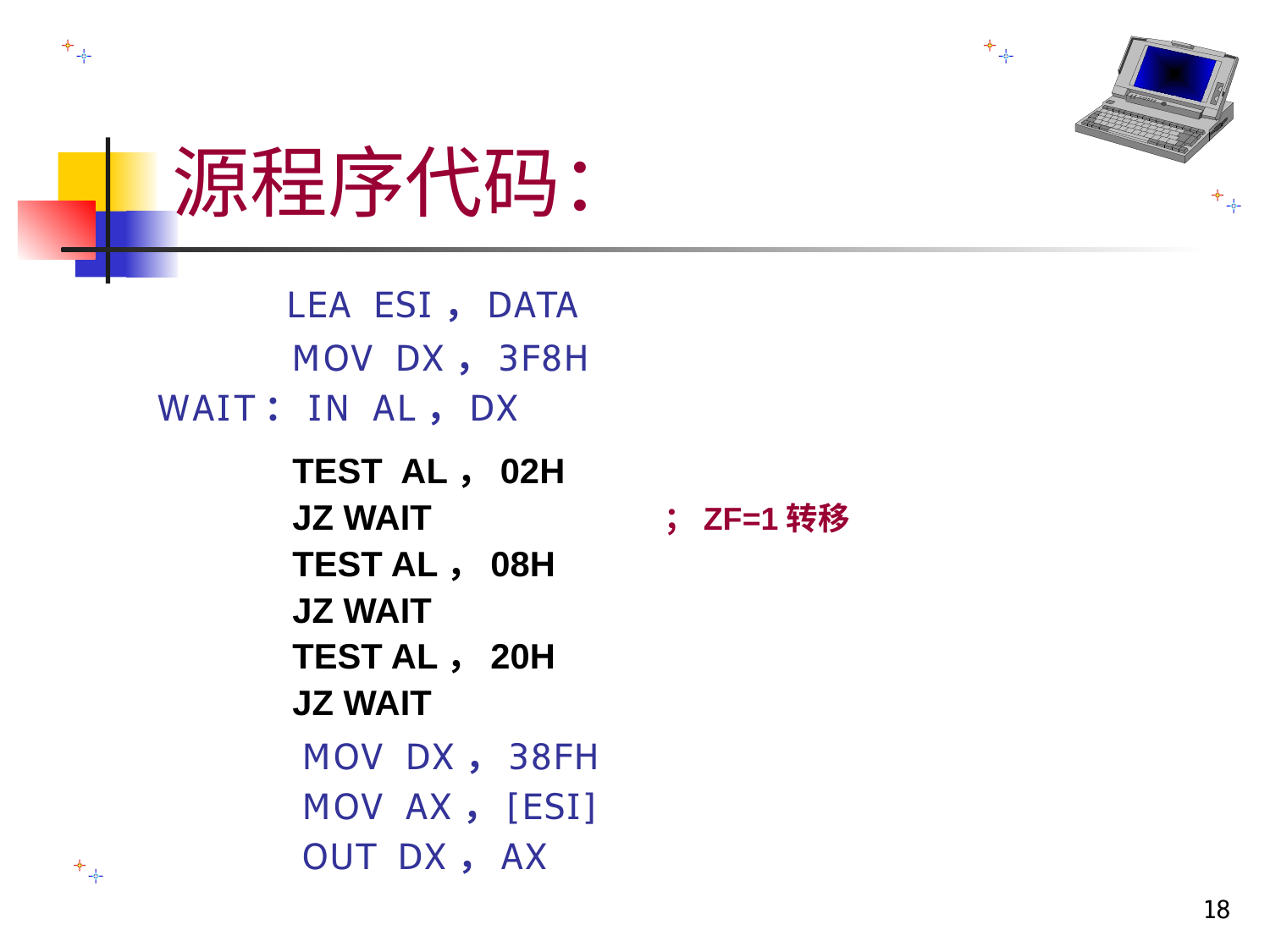

# 源程序代码：
         LEA  ESI，DATA
             MOV  DX，3F8H
WAIT：IN  AL，DX

              MOV  DX，38FH
              MOV  AX，[ESI]
              OUT  DX，AX
TEST  AL，02H
JZ WAIT                       ；ZF=1转移
TEST AL，08H
JZ WAIT
TEST AL，20H
JZ WAIT
18